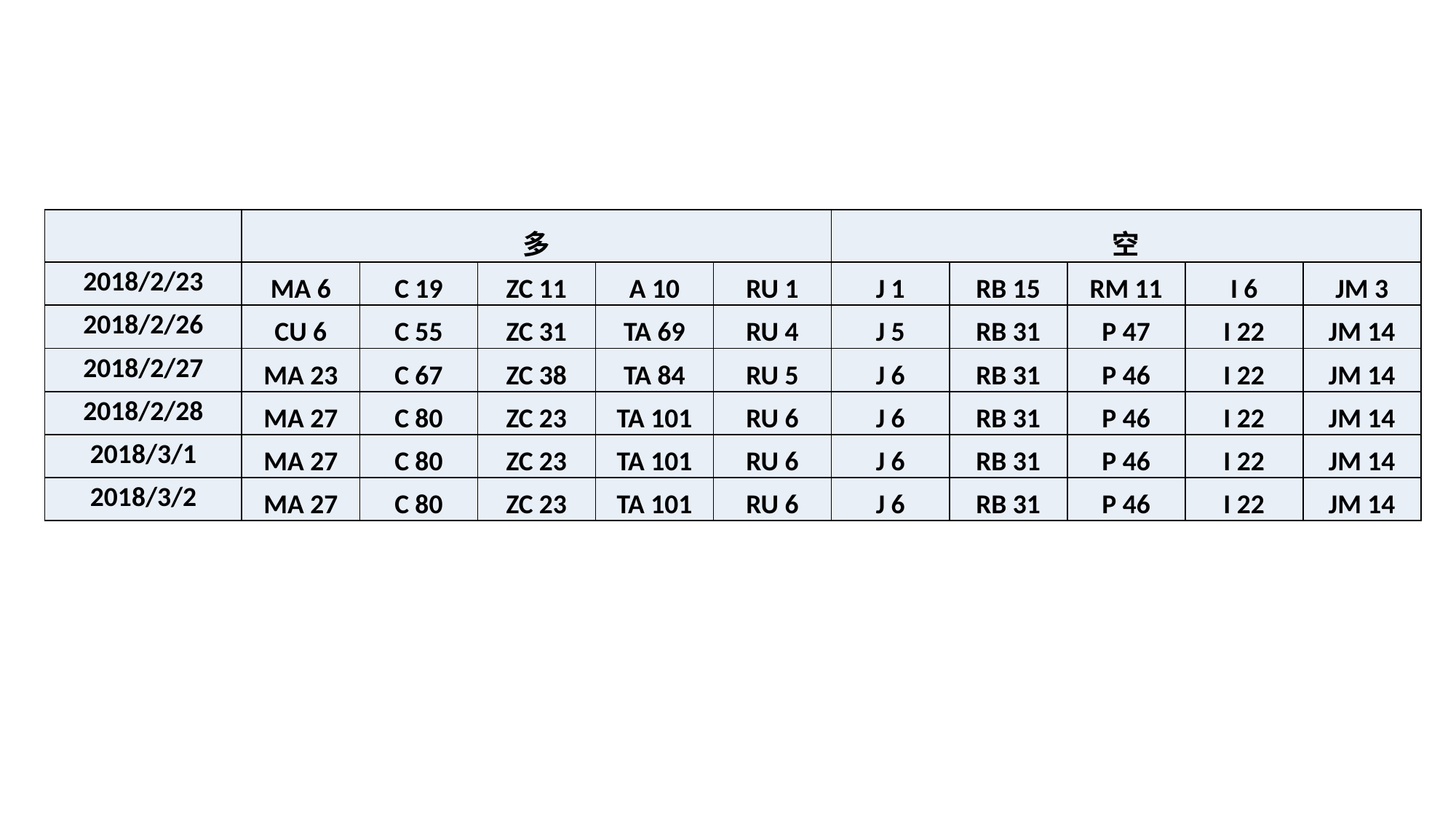

|  | 多 |  |  |  |  | 空 |  |  |  |  |
| --- | --- | --- | --- | --- | --- | --- | --- | --- | --- | --- |
| 2018/2/23 | MA 6 | C 19 | ZC 11 | A 10 | RU 1 | J 1 | RB 15 | RM 11 | I 6 | JM 3 |
| 2018/2/26 | CU 6 | C 55 | ZC 31 | TA 69 | RU 4 | J 5 | RB 31 | P 47 | I 22 | JM 14 |
| 2018/2/27 | MA 23 | C 67 | ZC 38 | TA 84 | RU 5 | J 6 | RB 31 | P 46 | I 22 | JM 14 |
| 2018/2/28 | MA 27 | C 80 | ZC 23 | TA 101 | RU 6 | J 6 | RB 31 | P 46 | I 22 | JM 14 |
| 2018/3/1 | MA 27 | C 80 | ZC 23 | TA 101 | RU 6 | J 6 | RB 31 | P 46 | I 22 | JM 14 |
| 2018/3/2 | MA 27 | C 80 | ZC 23 | TA 101 | RU 6 | J 6 | RB 31 | P 46 | I 22 | JM 14 |